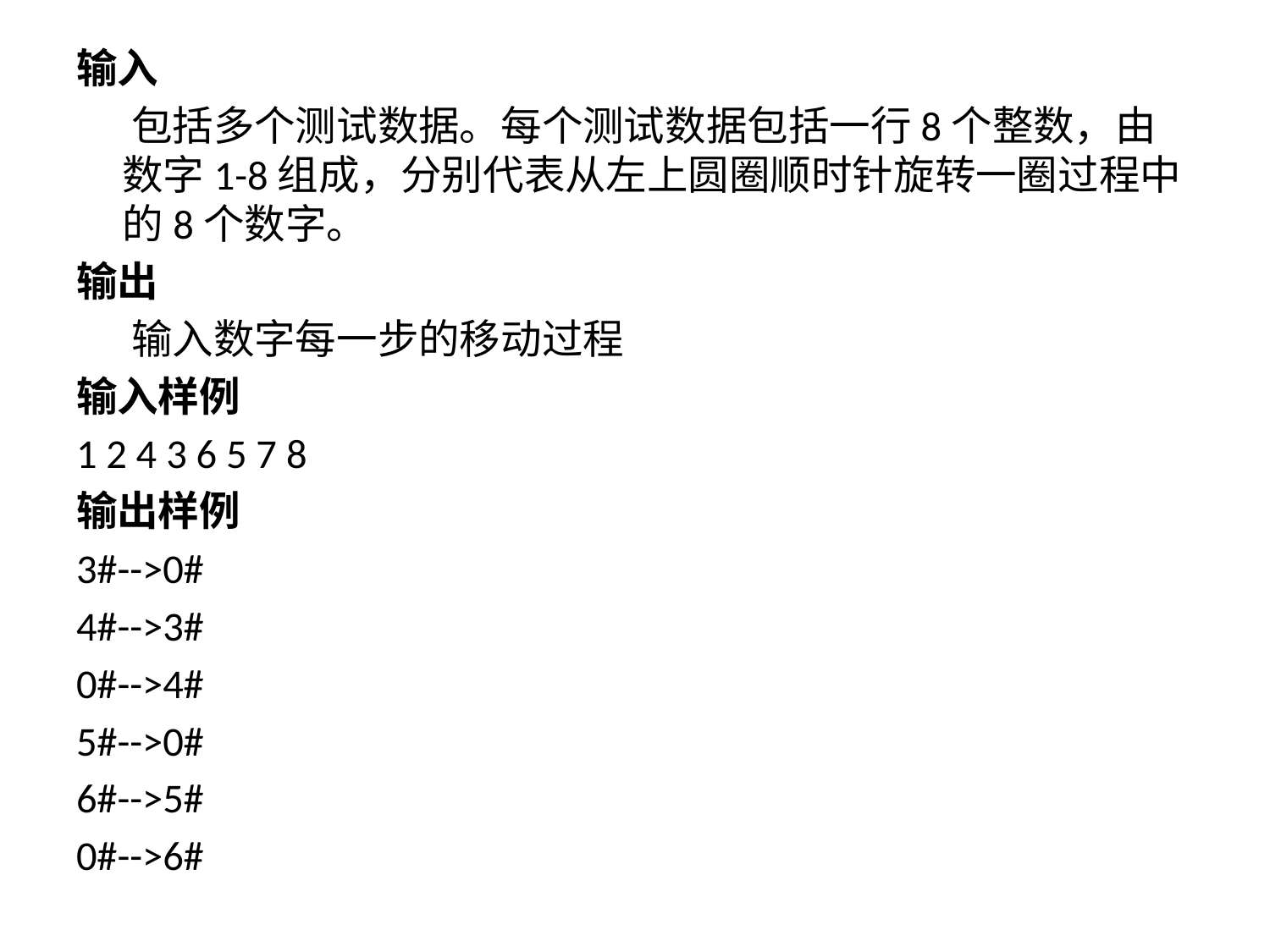

输入
     包括多个测试数据。每个测试数据包括一行8个整数，由数字1-8组成，分别代表从左上圆圈顺时针旋转一圈过程中的8个数字。
输出
     输入数字每一步的移动过程
输入样例
1 2 4 3 6 5 7 8
输出样例
3#-->0#
4#-->3#
0#-->4#
5#-->0#
6#-->5#
0#-->6#
#